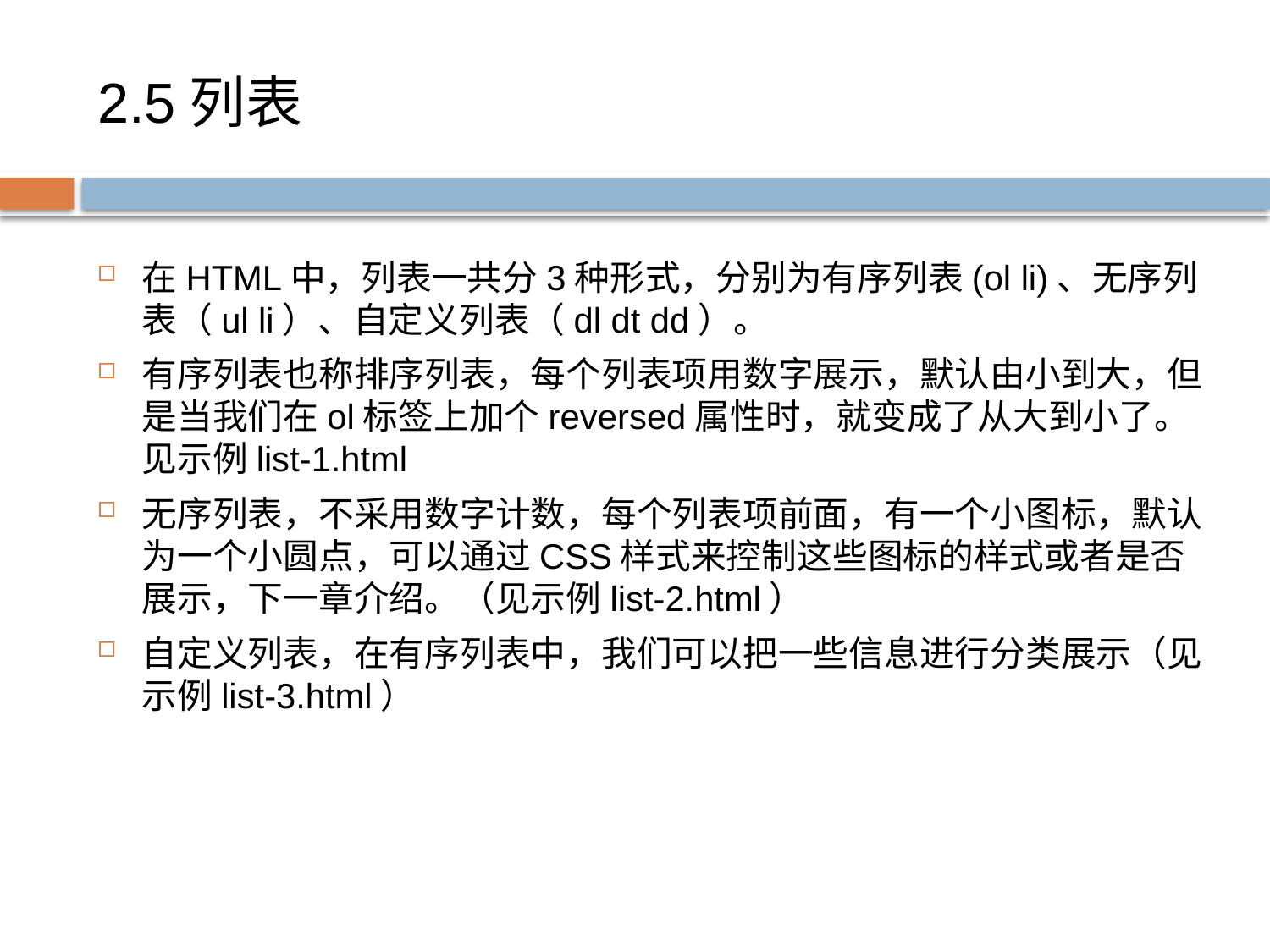

# 2.5列表
在HTML中，列表一共分3种形式，分别为有序列表(ol li)、无序列表（ul li）、自定义列表（dl dt dd）。
有序列表也称排序列表，每个列表项用数字展示，默认由小到大，但是当我们在ol标签上加个reversed属性时，就变成了从大到小了。见示例list-1.html
无序列表，不采用数字计数，每个列表项前面，有一个小图标，默认为一个小圆点，可以通过CSS样式来控制这些图标的样式或者是否展示，下一章介绍。（见示例list-2.html）
自定义列表，在有序列表中，我们可以把一些信息进行分类展示（见示例list-3.html）